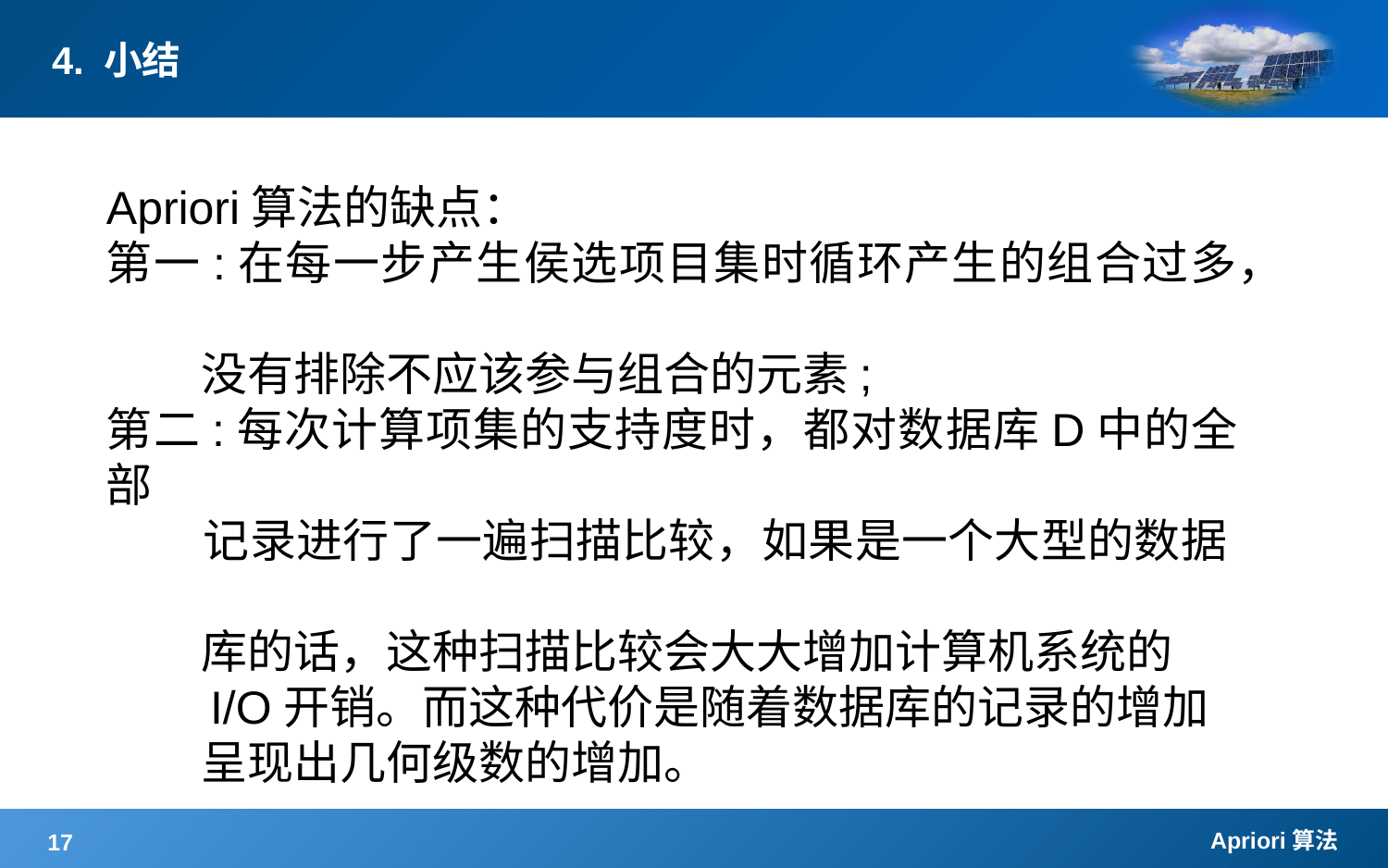

4. 小结
Apriori算法的缺点：
第一:在每一步产生侯选项目集时循环产生的组合过多，
        没有排除不应该参与组合的元素;
第二:每次计算项集的支持度时，都对数据库D中的全部
        记录进行了一遍扫描比较，如果是一个大型的数据
        库的话，这种扫描比较会大大增加计算机系统的
        I/O开销。而这种代价是随着数据库的记录的增加
        呈现出几何级数的增加。